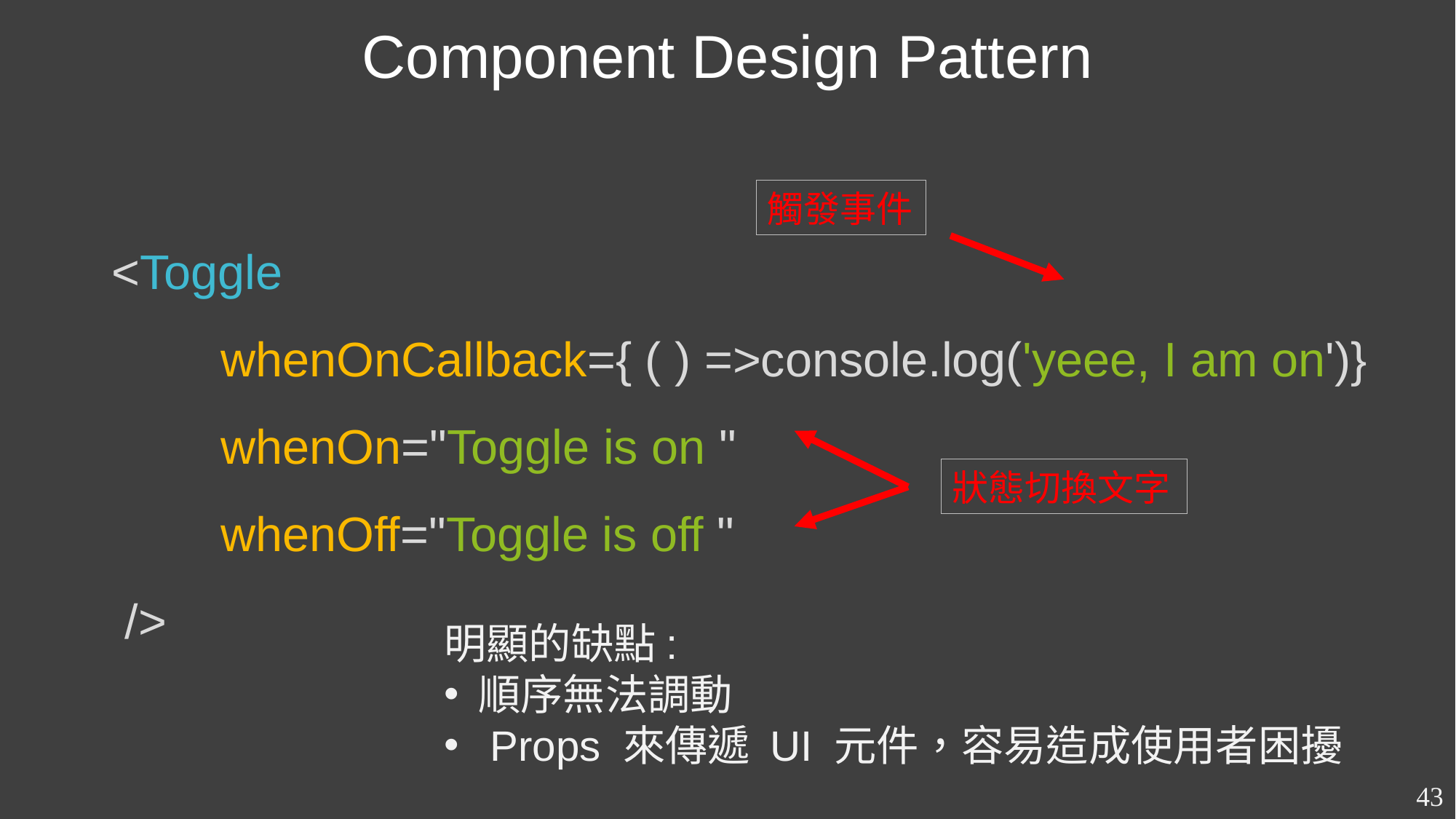

Component Design Pattern
觸發事件
<Toggle
	whenOnCallback={ ( ) =>console.log('yeee, I am on')}
	whenOn="Toggle is on "
 	whenOff="Toggle is off "
 />
狀態切換文字
明顯的缺點:
順序無法調動
 Props 來傳遞 UI 元件，容易造成使用者困擾
43